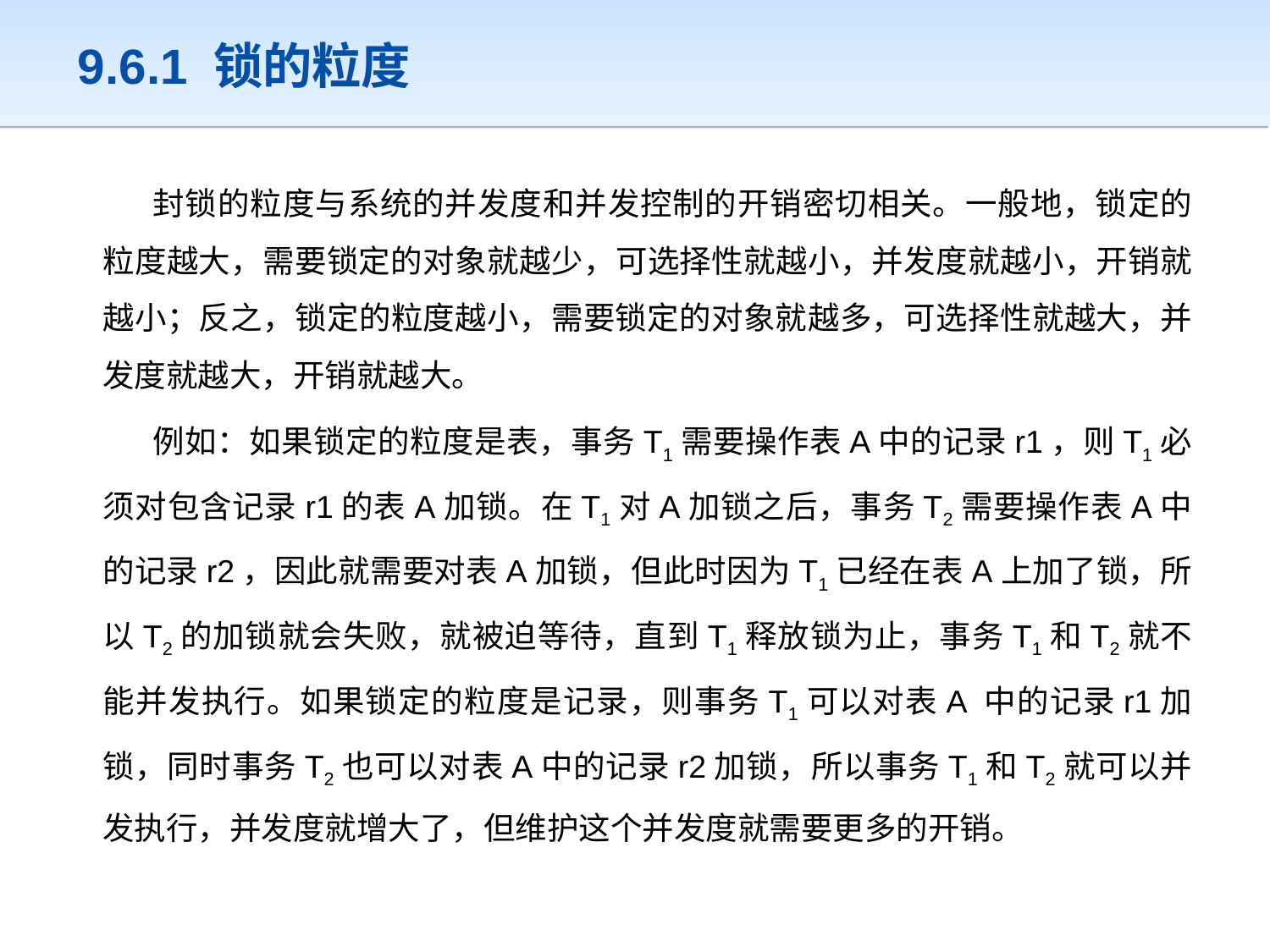

# 9.6.1 锁的粒度
封锁的粒度与系统的并发度和并发控制的开销密切相关。一般地，锁定的粒度越大，需要锁定的对象就越少，可选择性就越小，并发度就越小，开销就越小；反之，锁定的粒度越小，需要锁定的对象就越多，可选择性就越大，并发度就越大，开销就越大。
例如：如果锁定的粒度是表，事务T1需要操作表A中的记录r1，则T1必须对包含记录r1的表A加锁。在T1对A加锁之后，事务T2需要操作表A中的记录r2，因此就需要对表A加锁，但此时因为T1已经在表A上加了锁，所以T2的加锁就会失败，就被迫等待，直到T1释放锁为止，事务T1和T2就不能并发执行。如果锁定的粒度是记录，则事务T1可以对表A 中的记录r1加锁，同时事务T2也可以对表A中的记录r2加锁，所以事务T1和T2就可以并发执行，并发度就增大了，但维护这个并发度就需要更多的开销。